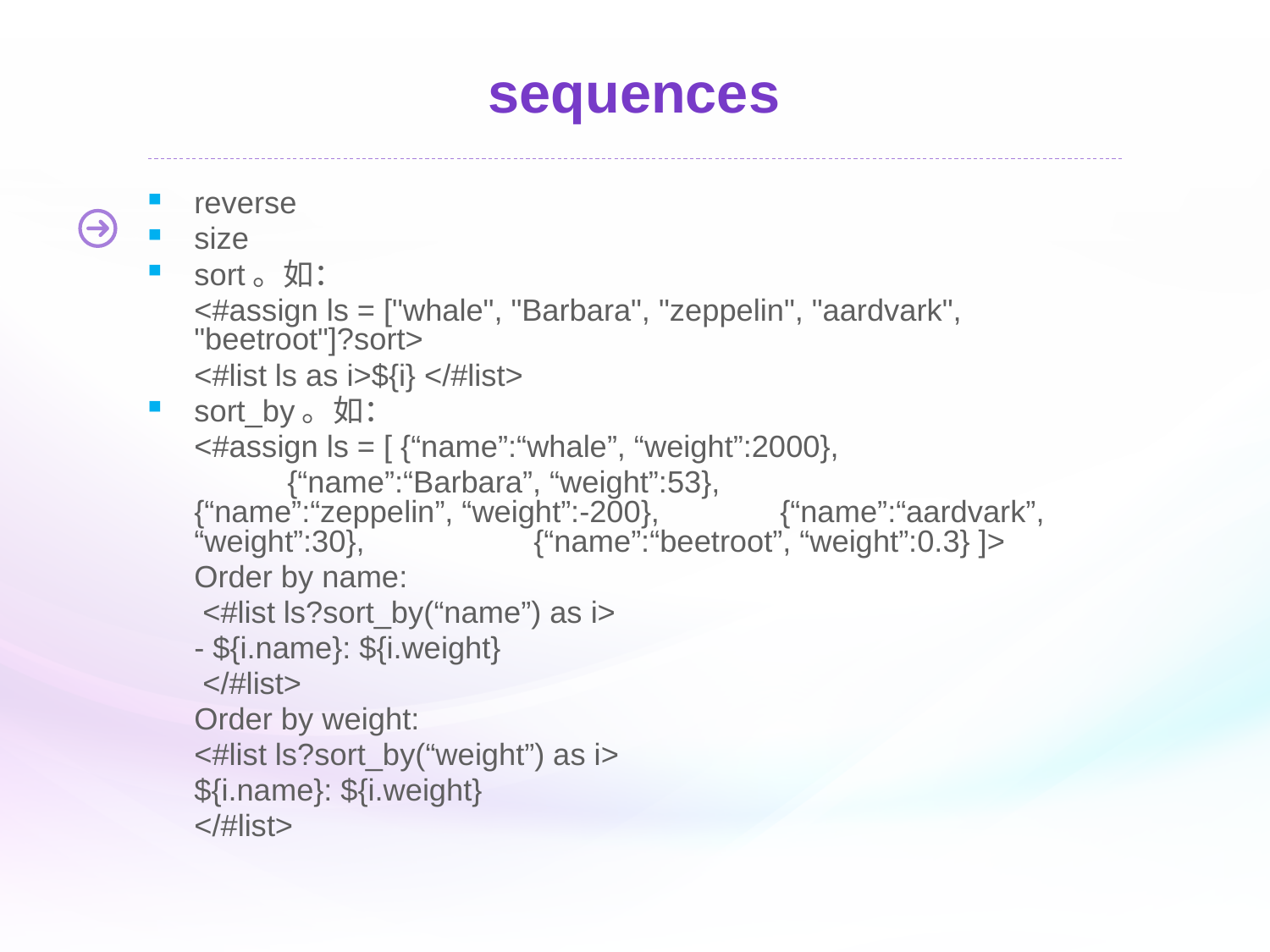

# sequences
reverse
size
sort。如：
		<#assign ls = ["whale", "Barbara", "zeppelin", "aardvark", "beetroot"]?sort>
		<#list ls as i>${i} </#list>
sort_by。如：
		<#assign ls = [ {“name”:“whale”, “weight”:2000},
			           {“name”:“Barbara”, “weight”:53}, 				           {“name”:“zeppelin”, “weight”:-200}, 			           {“name”:“aardvark”, “weight”:30}, 				           {“name”:“beetroot”, “weight”:0.3} ]>
		Order by name:
		 <#list ls?sort_by(“name”) as i>
			- ${i.name}: ${i.weight}
		 </#list>
		Order by weight:
		<#list ls?sort_by(“weight”) as i>
			${i.name}: ${i.weight}
		</#list>